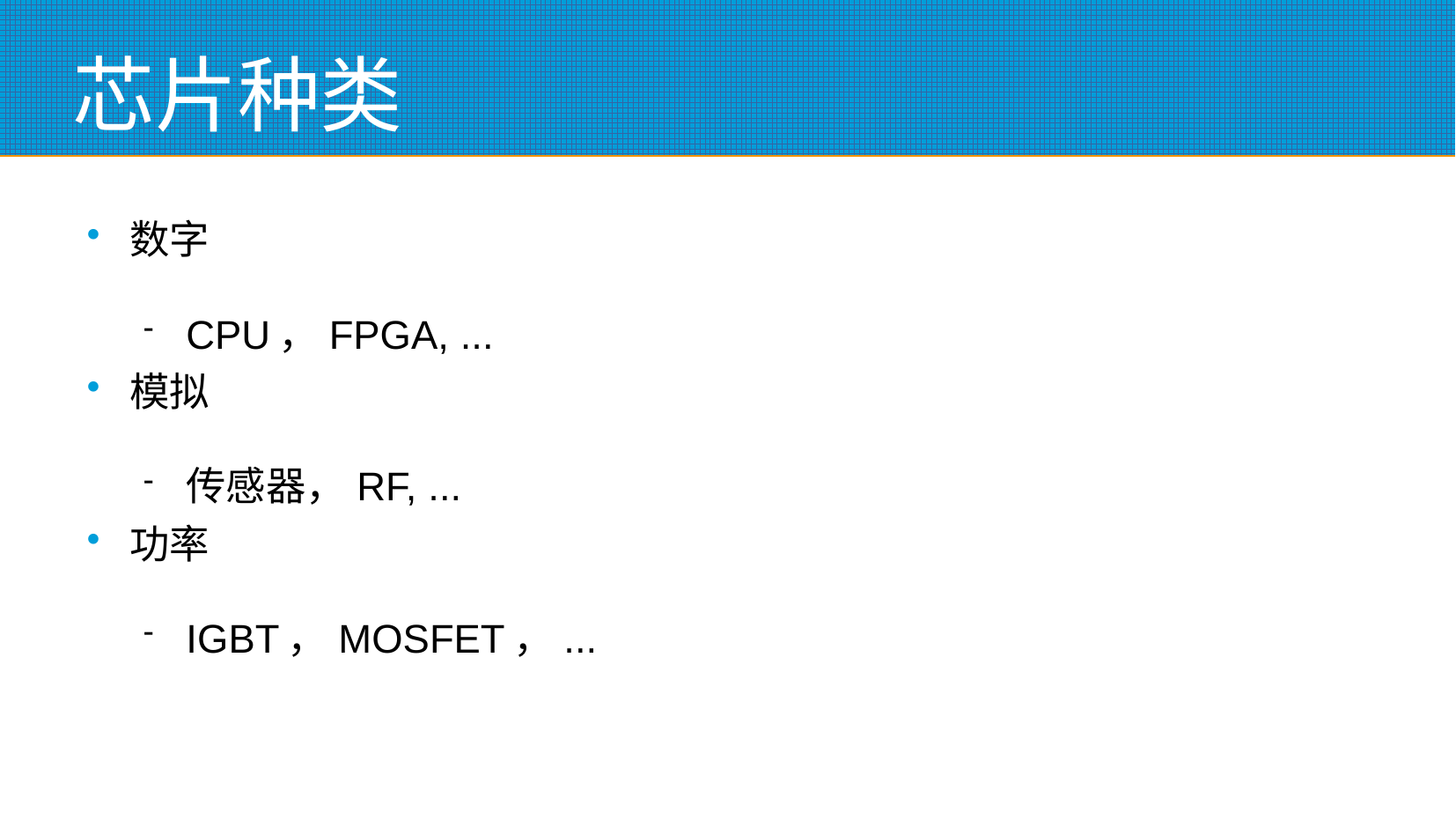

# 芯片种类
数字
CPU，FPGA, ...
模拟
传感器，RF, ...
功率
IGBT，MOSFET，...